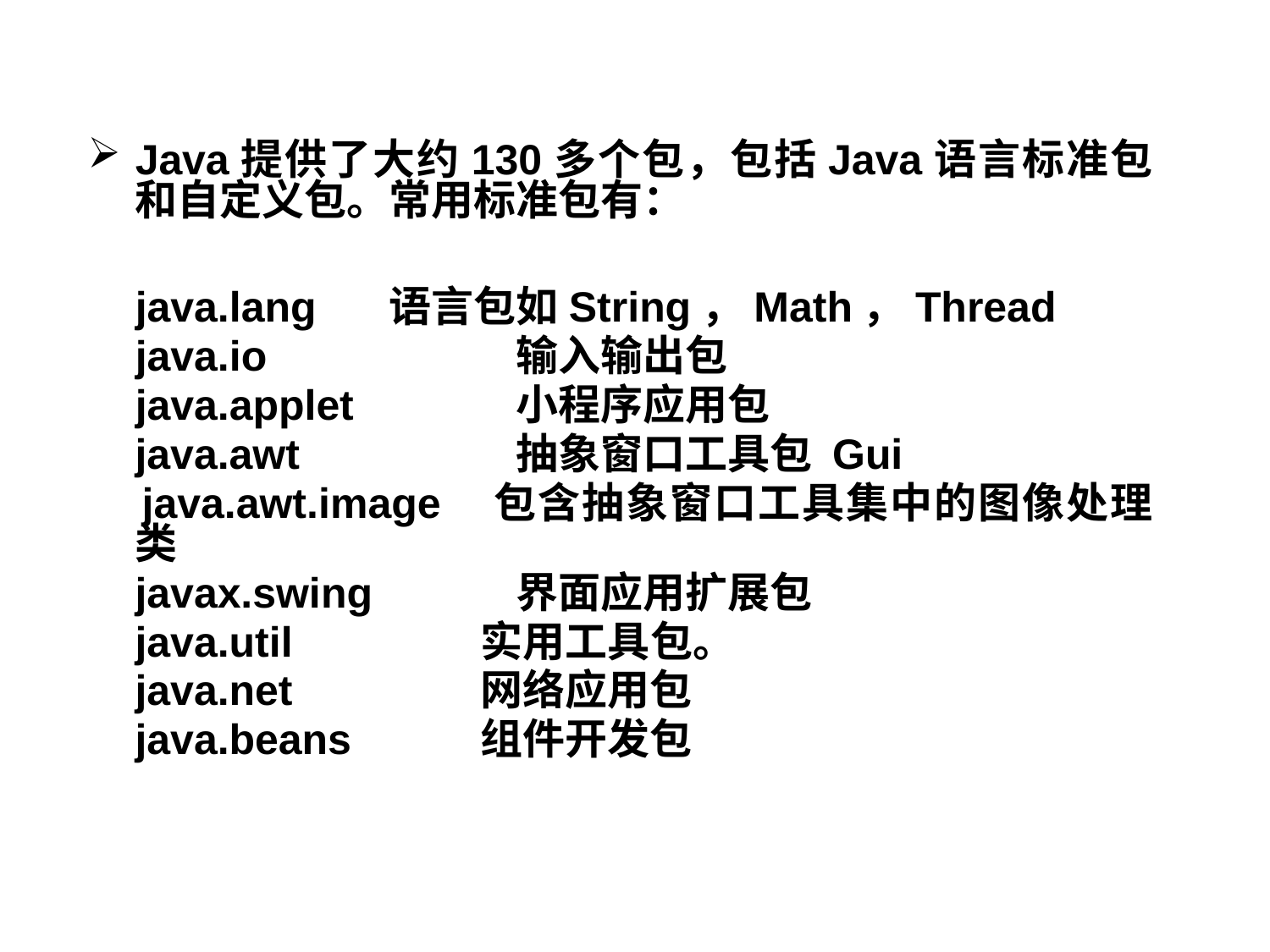

Java提供了大约130多个包，包括Java语言标准包和自定义包。常用标准包有：

	java.lang   	语言包如String，Math，Thread
	java.io            	输入输出包
	java.applet     	小程序应用包
    java.awt         	抽象窗口工具包 Gui
    java.awt.image   包含抽象窗口工具集中的图像处理类
    javax.swing        	界面应用扩展包
    java.util               实用工具包。
    java.net               网络应用包
    java.beans          组件开发包